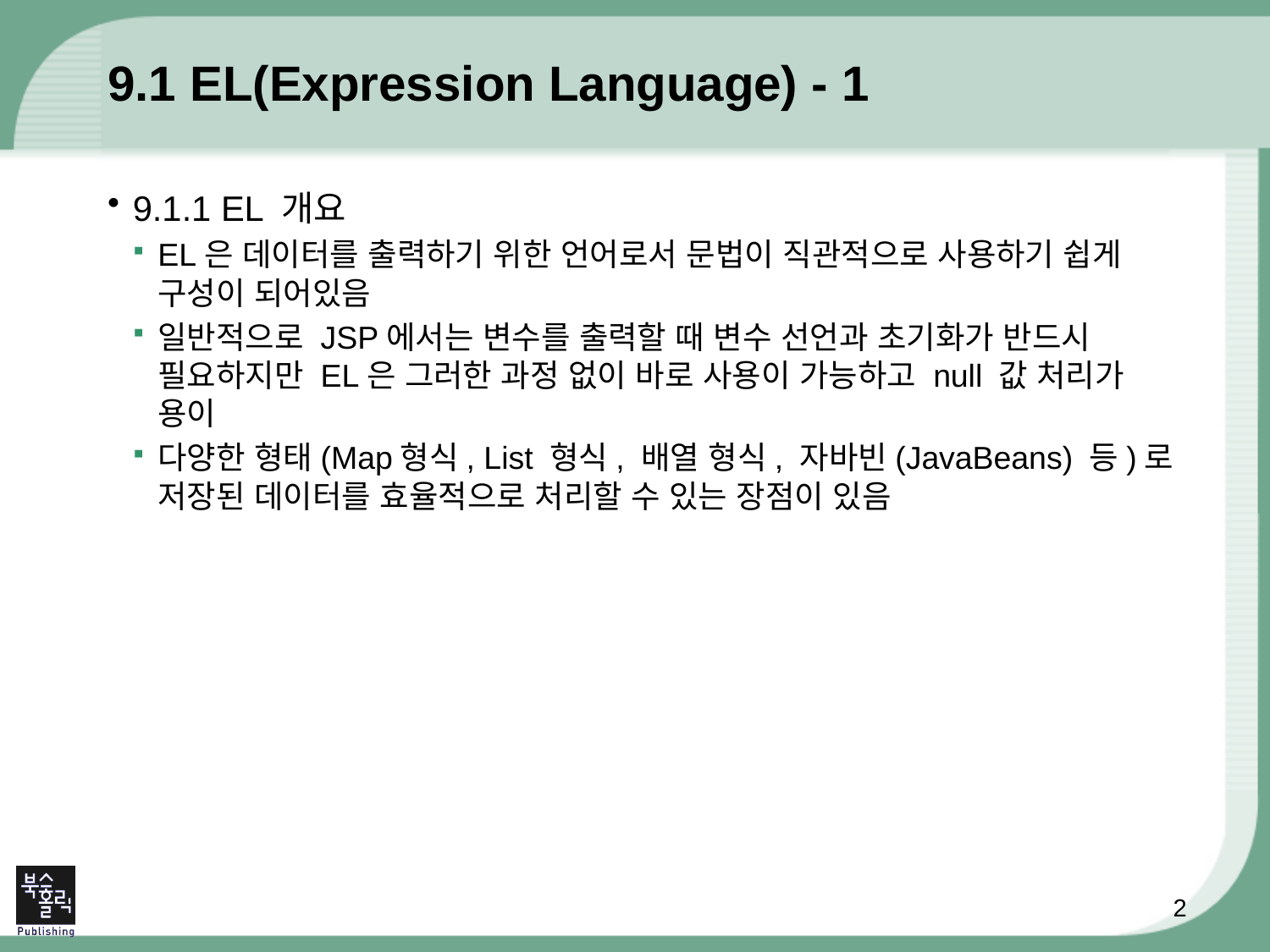

# 9.1 EL(Expression Language) - 1
9.1.1 EL 개요
EL은 데이터를 출력하기 위한 언어로서 문법이 직관적으로 사용하기 쉽게 구성이 되어있음
일반적으로 JSP에서는 변수를 출력할 때 변수 선언과 초기화가 반드시 필요하지만 EL은 그러한 과정 없이 바로 사용이 가능하고 null 값 처리가 용이
다양한 형태(Map형식, List 형식, 배열 형식, 자바빈(JavaBeans) 등)로 저장된 데이터를 효율적으로 처리할 수 있는 장점이 있음
2